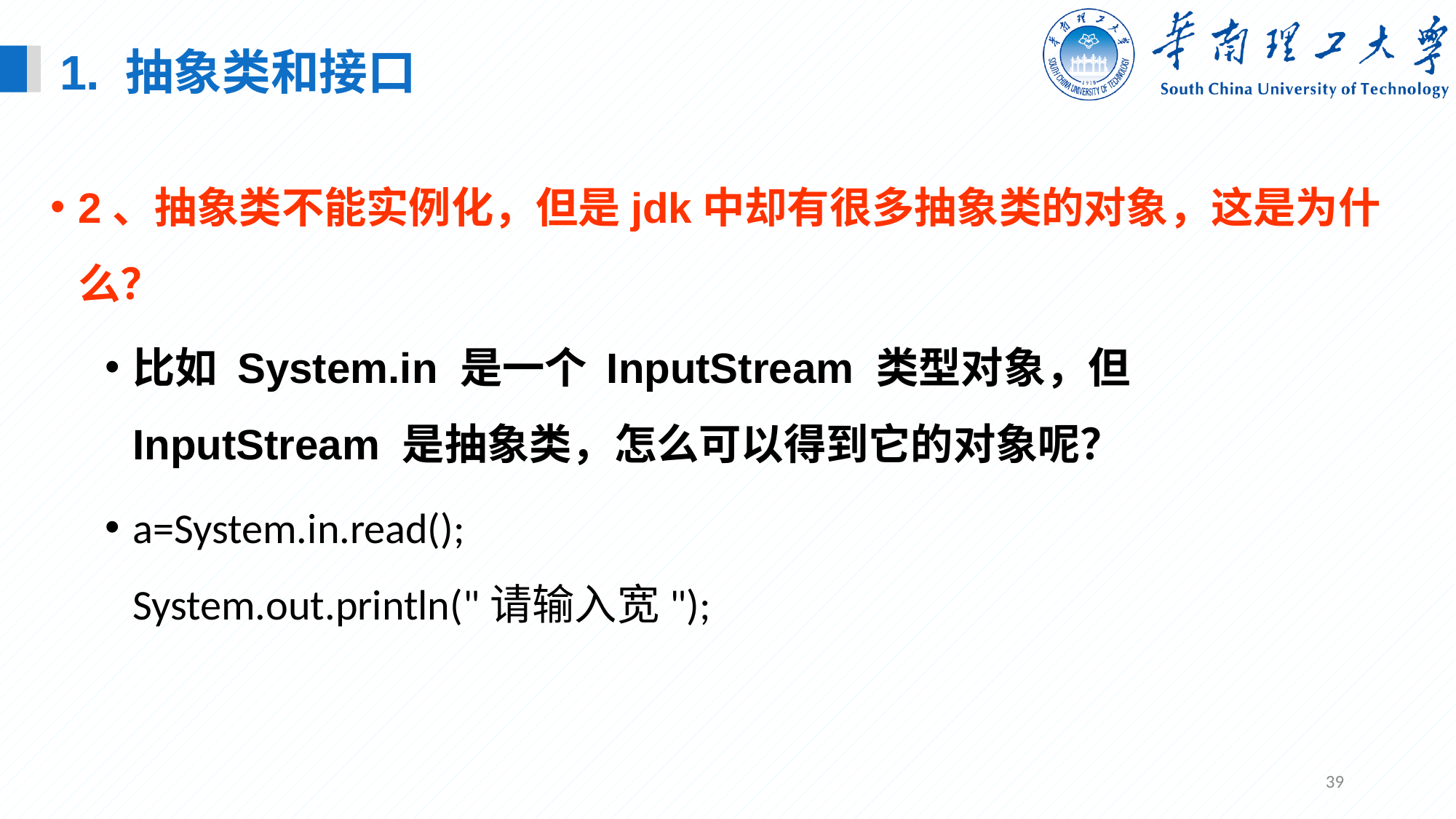

1. 抽象类和接口
2、抽象类不能实例化，但是jdk中却有很多抽象类的对象，这是为什么？
比如 System.in 是一个 InputStream 类型对象，但 InputStream 是抽象类，怎么可以得到它的对象呢？
a=System.in.read(); 
System.out.println("请输入宽");
39